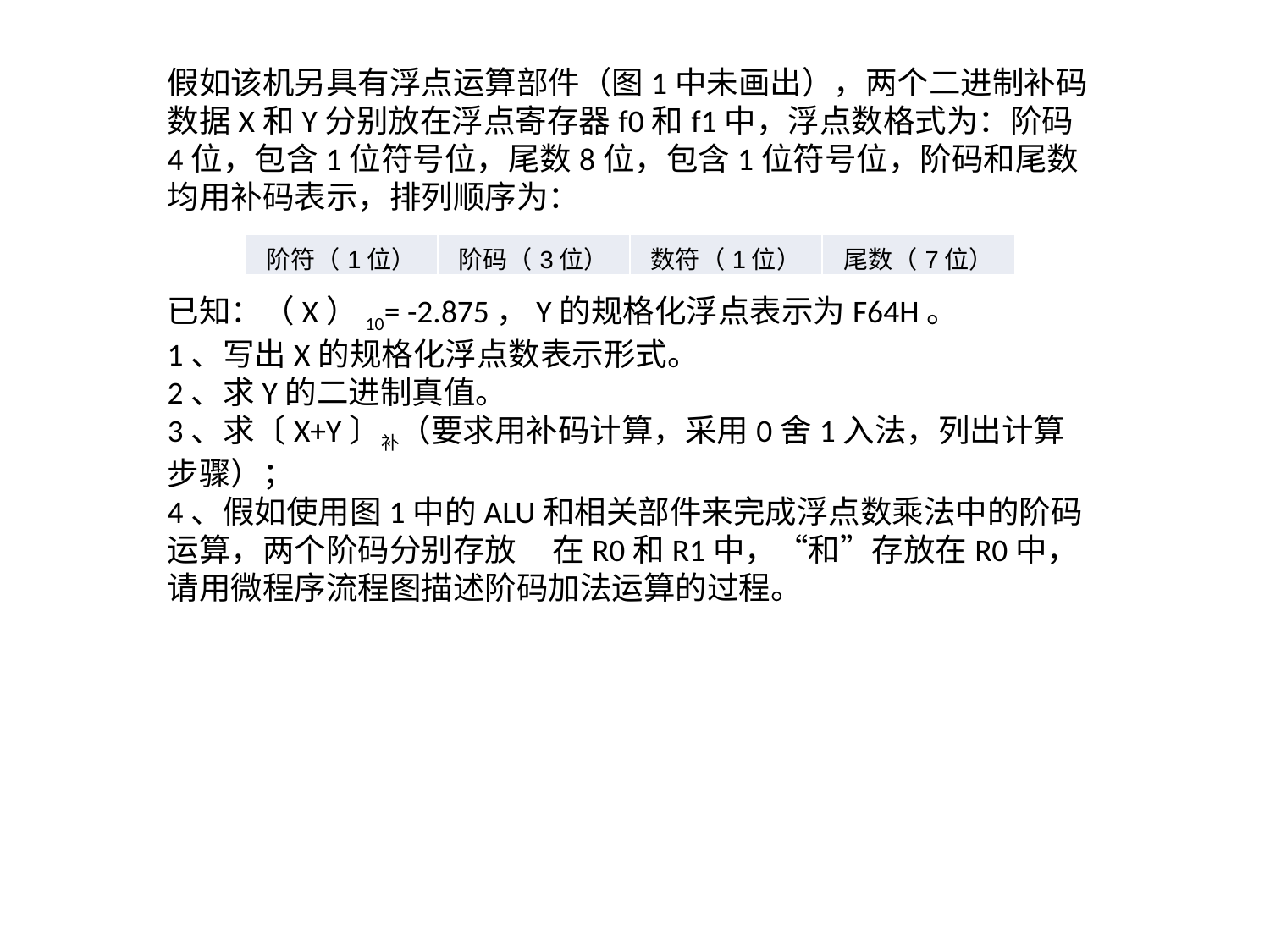

假如该机另具有浮点运算部件（图1中未画出），两个二进制补码数据X和Y分别放在浮点寄存器f0和f1中，浮点数格式为：阶码4位，包含1位符号位，尾数8位，包含1位符号位，阶码和尾数均用补码表示，排列顺序为：

已知：（X）10= -2.875，Y的规格化浮点表示为F64H。
1、写出X的规格化浮点数表示形式。
2、求Y的二进制真值。
3、求〔X+Y〕补（要求用补码计算，采用0舍1入法，列出计算步骤）；
4、假如使用图1中的ALU和相关部件来完成浮点数乘法中的阶码运算，两个阶码分别存放     在R0和R1中，“和”存放在R0中，请用微程序流程图描述阶码加法运算的过程。

| 阶符（1位） | 阶码（3位） | 数符（1位） | 尾数（7位） |
| --- | --- | --- | --- |